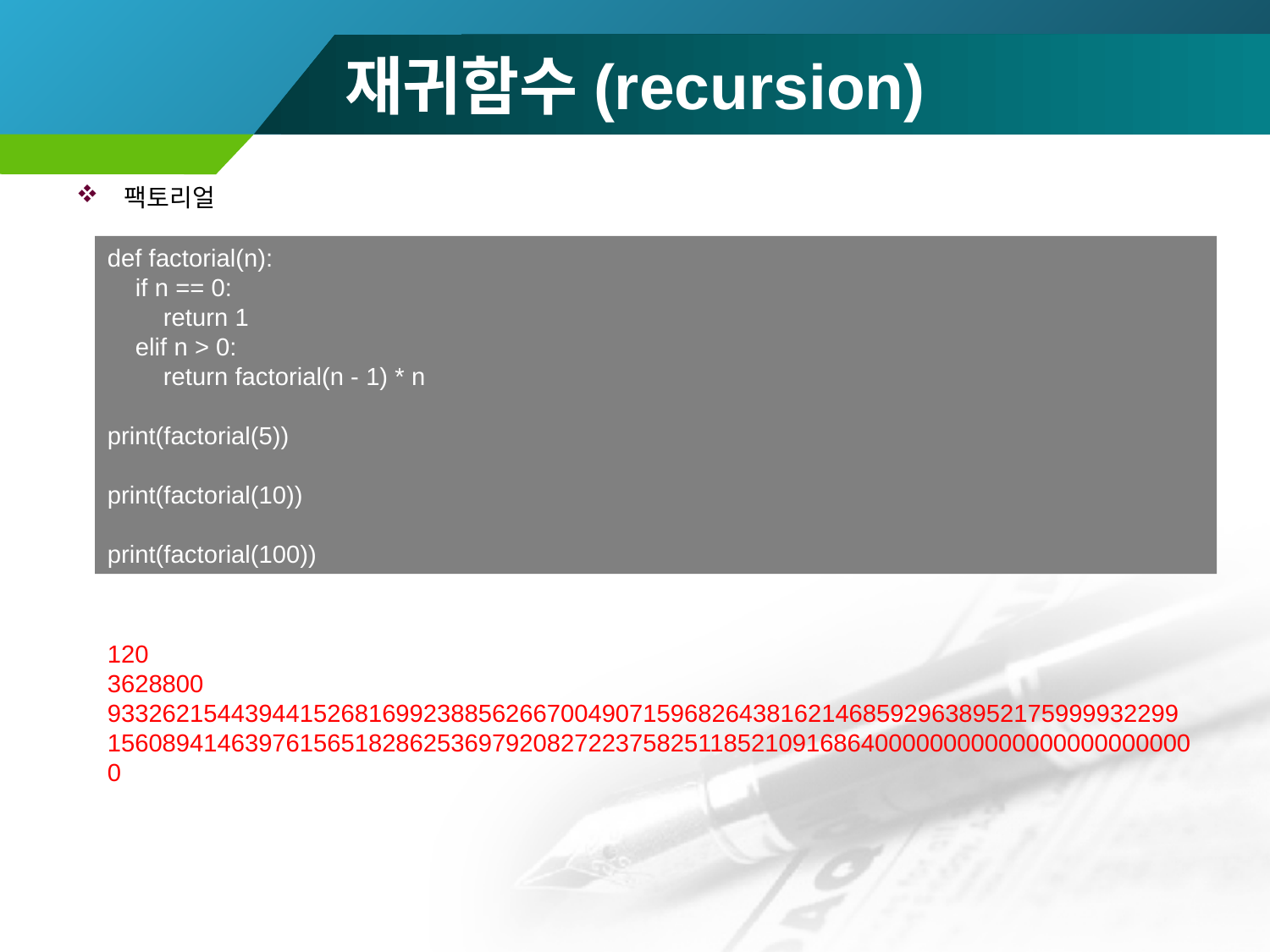

# 재귀함수(recursion)
팩토리얼
def factorial(n):
    if n == 0:
        return 1
    elif n > 0:
        return factorial(n - 1) * n

print(factorial(5))

print(factorial(10))

print(factorial(100))
120
3628800
93326215443944152681699238856266700490715968264381621468592963895217599993229915608941463976156518286253697920827223758251185210916864000000000000000000000000